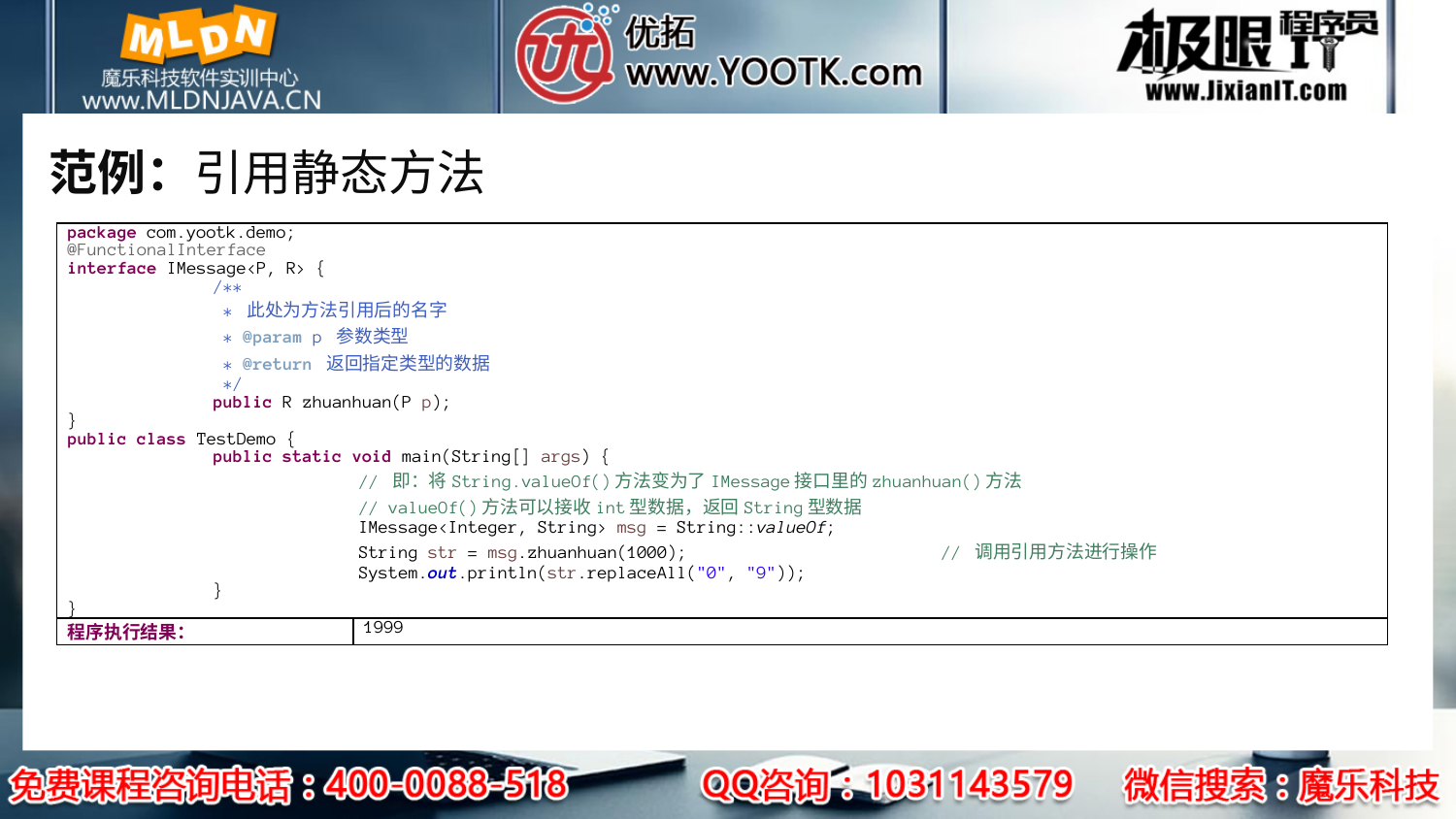

# 范例：引用静态方法
| package com.yootk.demo; @FunctionalInterface interface IMessage<P, R> { /\*\* \* 此处为方法引用后的名字 \* @param p 参数类型 \* @return 返回指定类型的数据 \*/ public R zhuanhuan(P p); } public class TestDemo { public static void main(String[] args) { // 即：将String.valueOf()方法变为了IMessage接口里的zhuanhuan()方法 // valueOf()方法可以接收int型数据，返回String型数据 IMessage<Integer, String> msg = String::valueOf; String str = msg.zhuanhuan(1000); // 调用引用方法进行操作 System.out.println(str.replaceAll("0", "9")); } } |  |
| --- | --- |
| 程序执行结果： | 1999 |